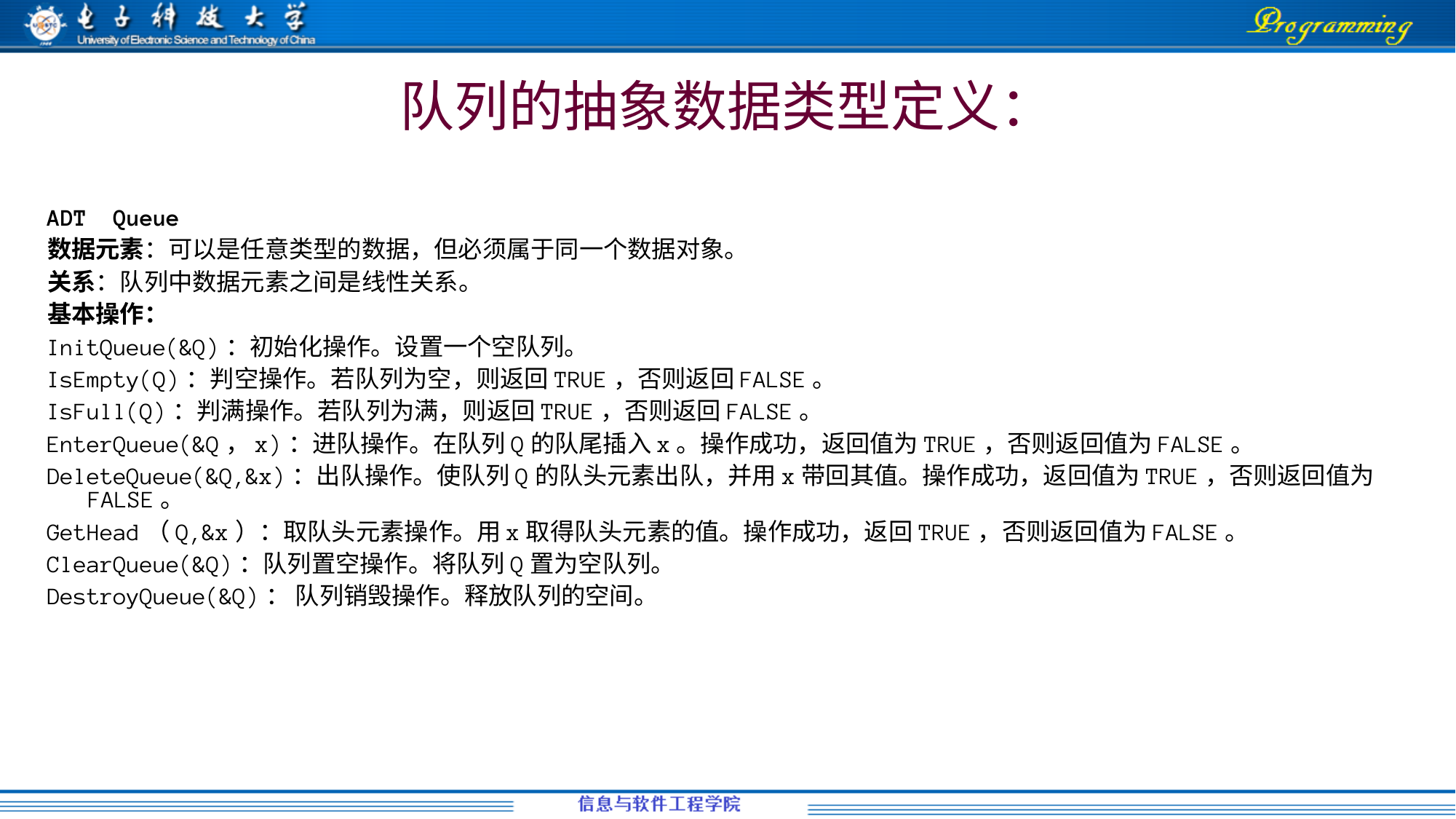

# 队列的抽象数据类型定义：

ADT  Queue
数据元素：可以是任意类型的数据，但必须属于同一个数据对象。
关系：队列中数据元素之间是线性关系。
基本操作：
InitQueue(&Q)：初始化操作。设置一个空队列。
IsEmpty(Q)：判空操作。若队列为空，则返回TRUE，否则返回FALSE。
IsFull(Q)：判满操作。若队列为满，则返回TRUE，否则返回FALSE。
EnterQueue(&Q，x)：进队操作。在队列Q的队尾插入x。操作成功，返回值为TRUE，否则返回值为FALSE。
DeleteQueue(&Q,&x)：出队操作。使队列Q的队头元素出队，并用x带回其值。操作成功，返回值为TRUE，否则返回值为FALSE。
GetHead（Q,&x）：取队头元素操作。用x取得队头元素的值。操作成功，返回TRUE，否则返回值为FALSE。
ClearQueue(&Q)：队列置空操作。将队列Q置为空队列。
DestroyQueue(&Q)： 队列销毁操作。释放队列的空间。